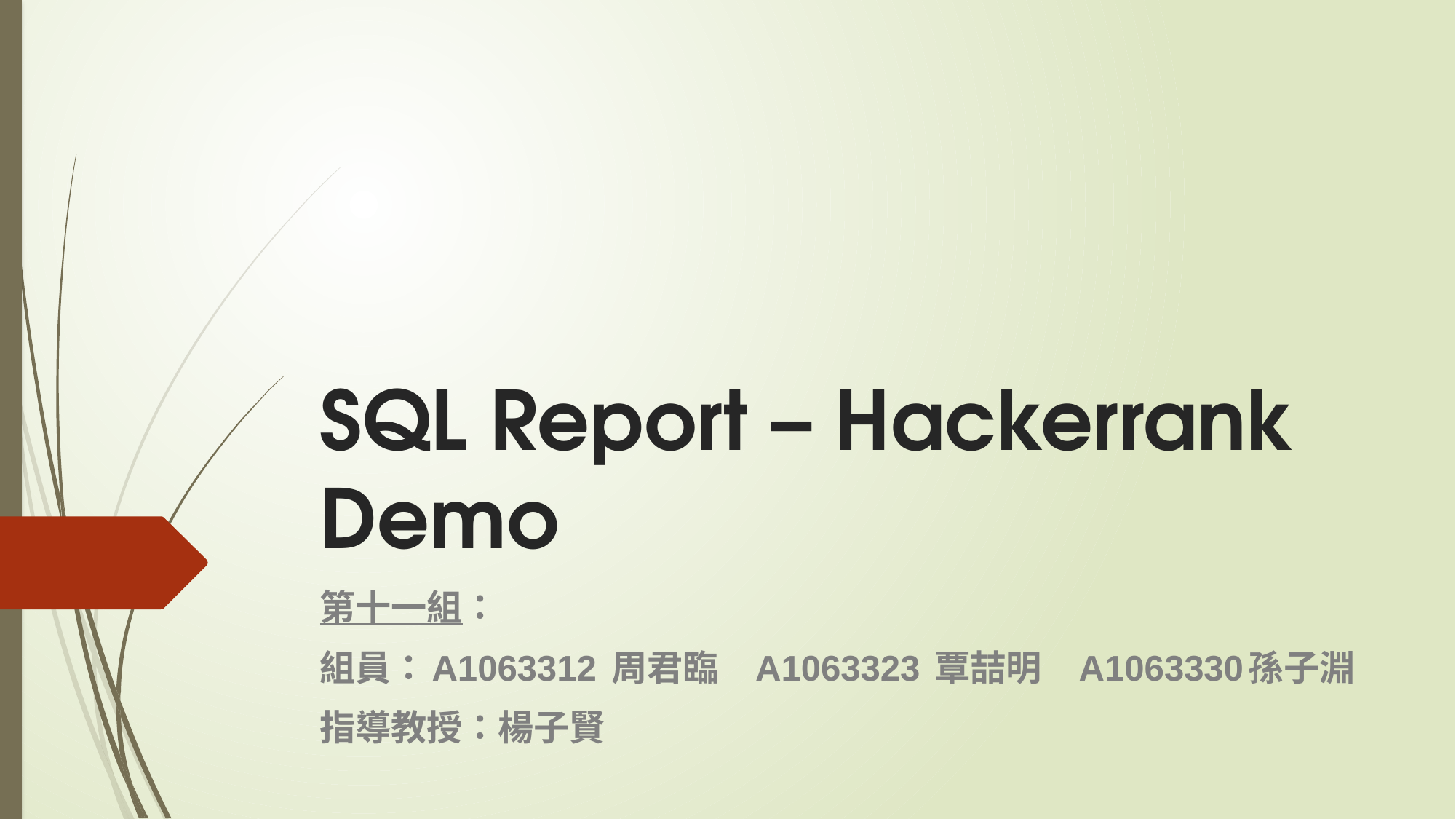

# SQL Report – Hackerrank Demo
第十一組：
組員：A1063312 周君臨    A1063323 覃喆明    A1063330孫子淵
指導教授：楊子賢